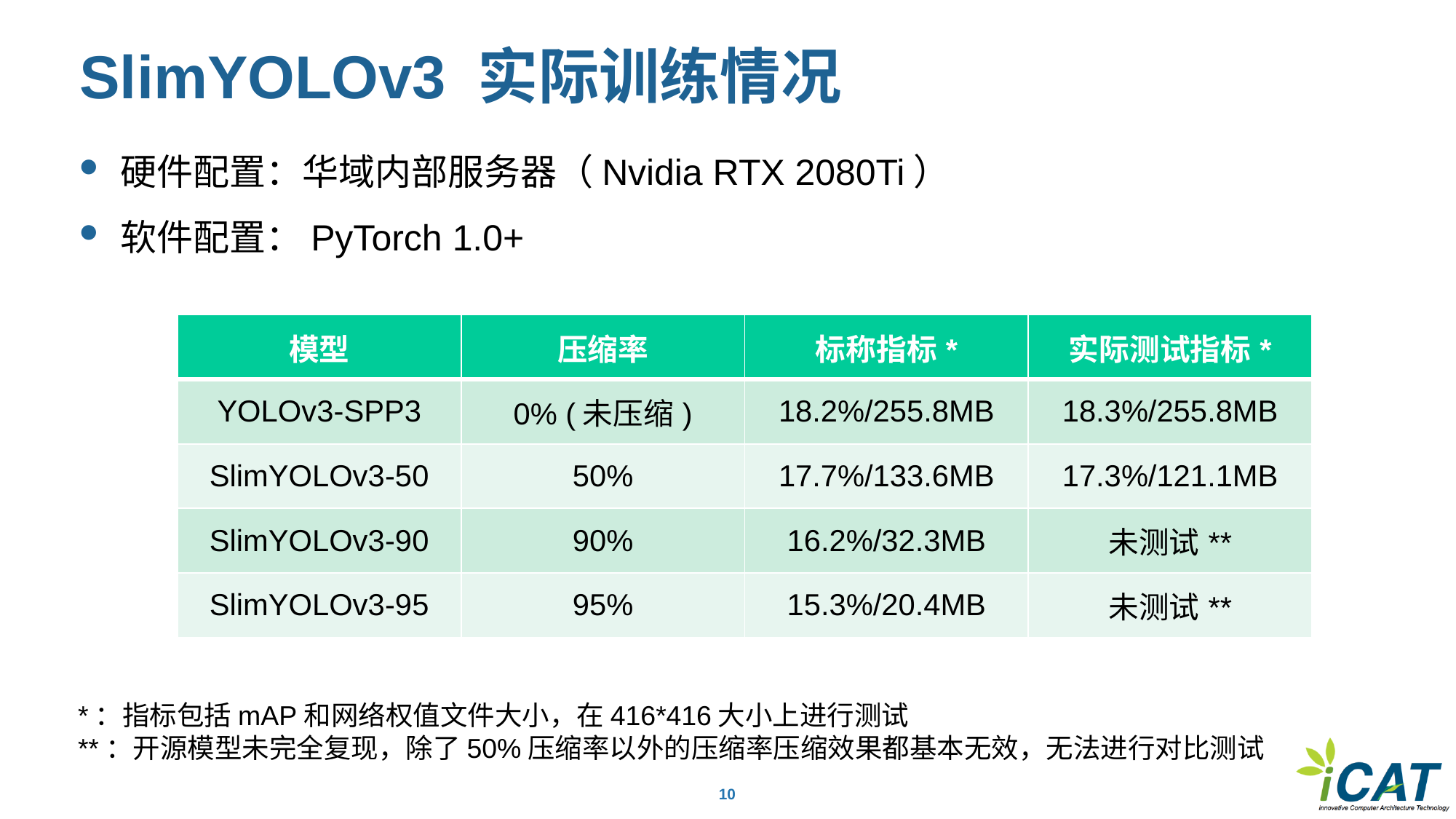

# SlimYOLOv3 实际训练情况
硬件配置：华域内部服务器（Nvidia RTX 2080Ti）
软件配置：PyTorch 1.0+
| 模型 | 压缩率 | 标称指标\* | 实际测试指标\* |
| --- | --- | --- | --- |
| YOLOv3-SPP3 | 0% (未压缩) | 18.2%/255.8MB | 18.3%/255.8MB |
| SlimYOLOv3-50 | 50% | 17.7%/133.6MB | 17.3%/121.1MB |
| SlimYOLOv3-90 | 90% | 16.2%/32.3MB | 未测试\*\* |
| SlimYOLOv3-95 | 95% | 15.3%/20.4MB | 未测试\*\* |
*：指标包括mAP和网络权值文件大小，在416*416大小上进行测试
**：开源模型未完全复现，除了50%压缩率以外的压缩率压缩效果都基本无效，无法进行对比测试
10